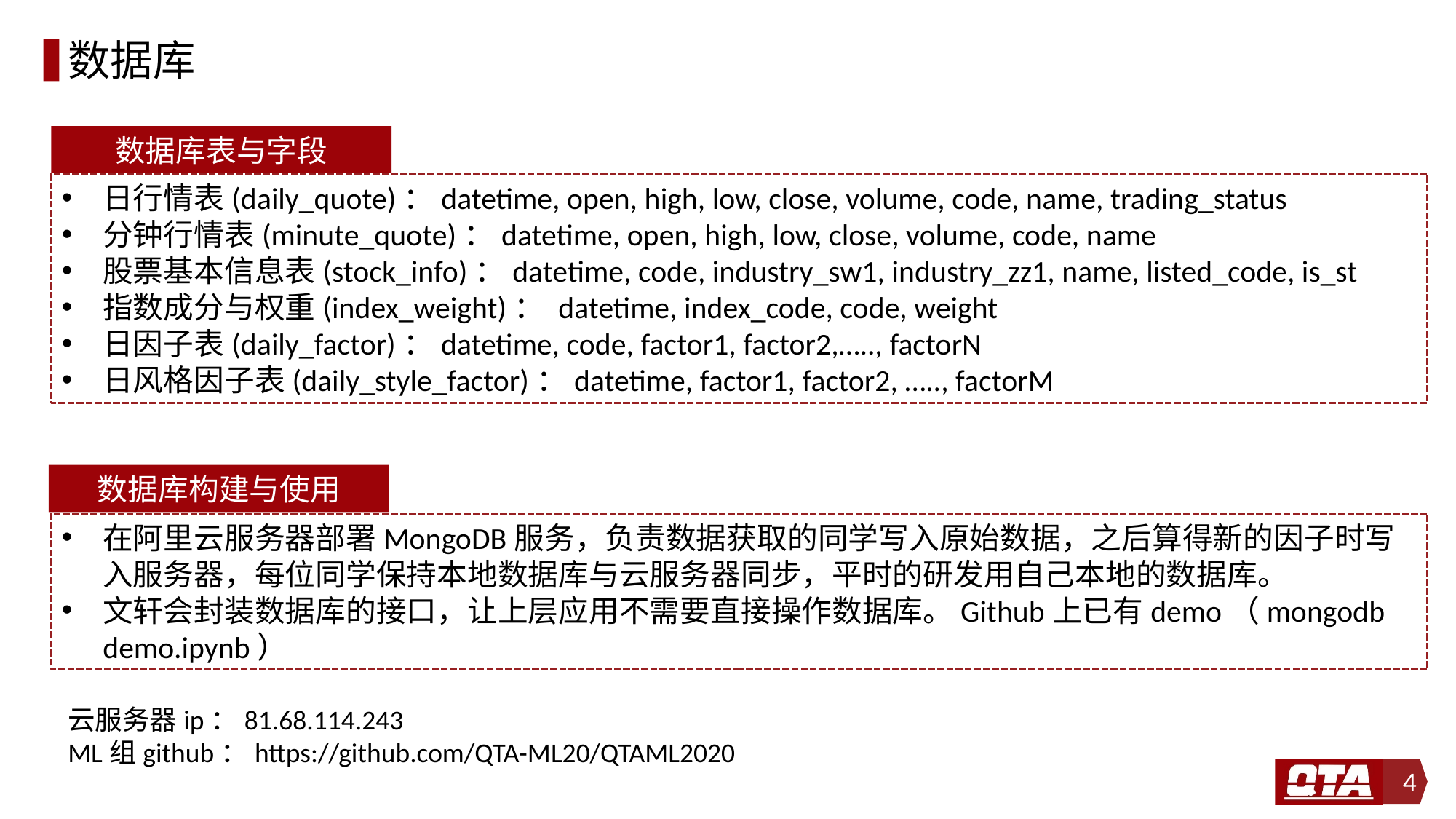

# 数据库
数据库表与字段
日行情表(daily_quote)：datetime, open, high, low, close, volume, code, name, trading_status
分钟行情表(minute_quote)：datetime, open, high, low, close, volume, code, name
股票基本信息表(stock_info)：datetime, code, industry_sw1, industry_zz1, name, listed_code, is_st
指数成分与权重(index_weight)： datetime, index_code, code, weight
日因子表(daily_factor)：datetime, code, factor1, factor2,….., factorN
日风格因子表(daily_style_factor)：datetime, factor1, factor2, ….., factorM
数据库构建与使用
在阿里云服务器部署MongoDB服务，负责数据获取的同学写入原始数据，之后算得新的因子时写入服务器，每位同学保持本地数据库与云服务器同步，平时的研发用自己本地的数据库。
文轩会封装数据库的接口，让上层应用不需要直接操作数据库。Github上已有demo（mongodb demo.ipynb）
云服务器ip：81.68.114.243
ML组github：https://github.com/QTA-ML20/QTAML2020
4